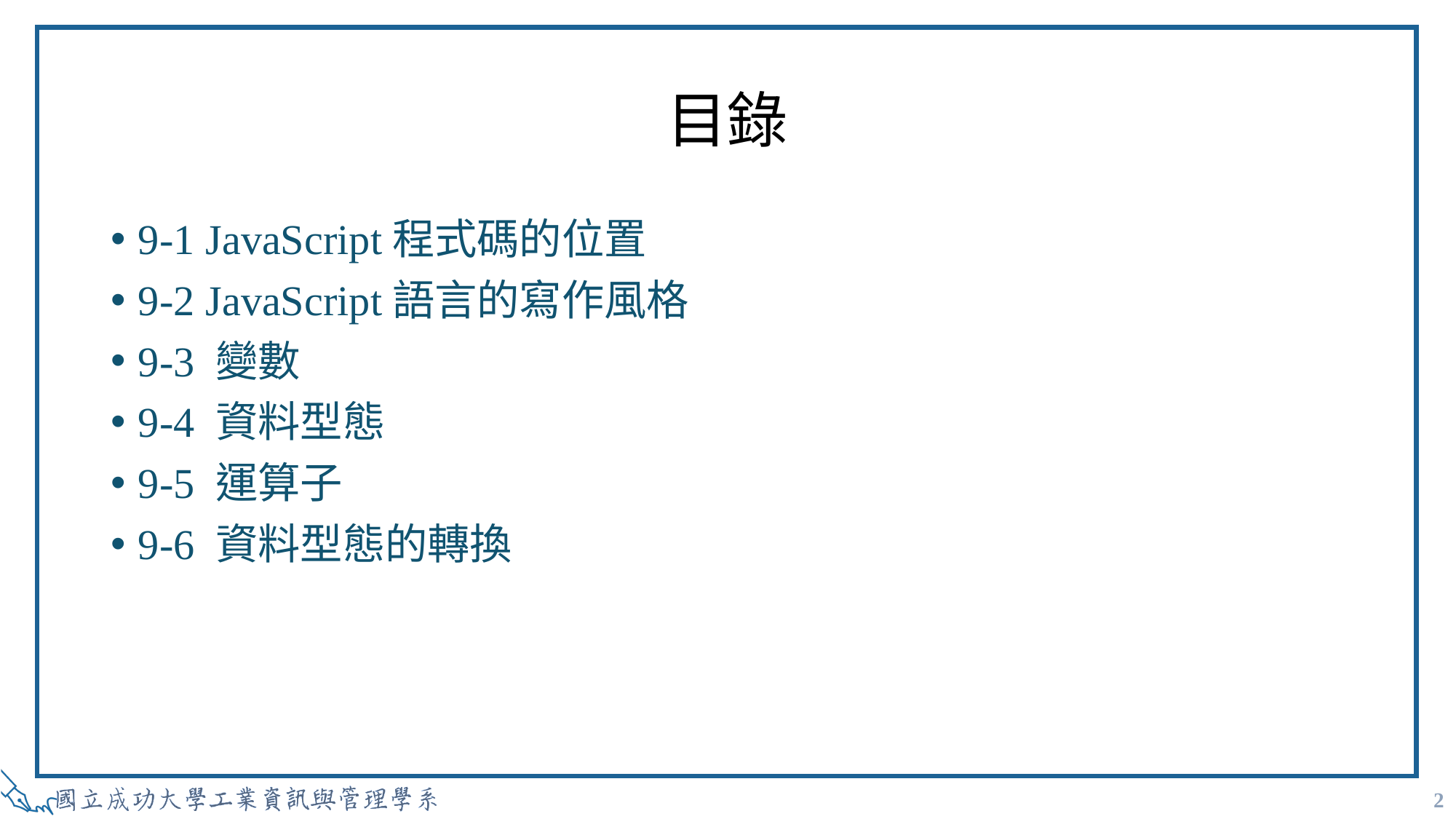

# 目錄
9-1 JavaScript程式碼的位置
9-2 JavaScript語言的寫作風格
9-3 變數
9-4 資料型態
9-5 運算子
9-6 資料型態的轉換

2